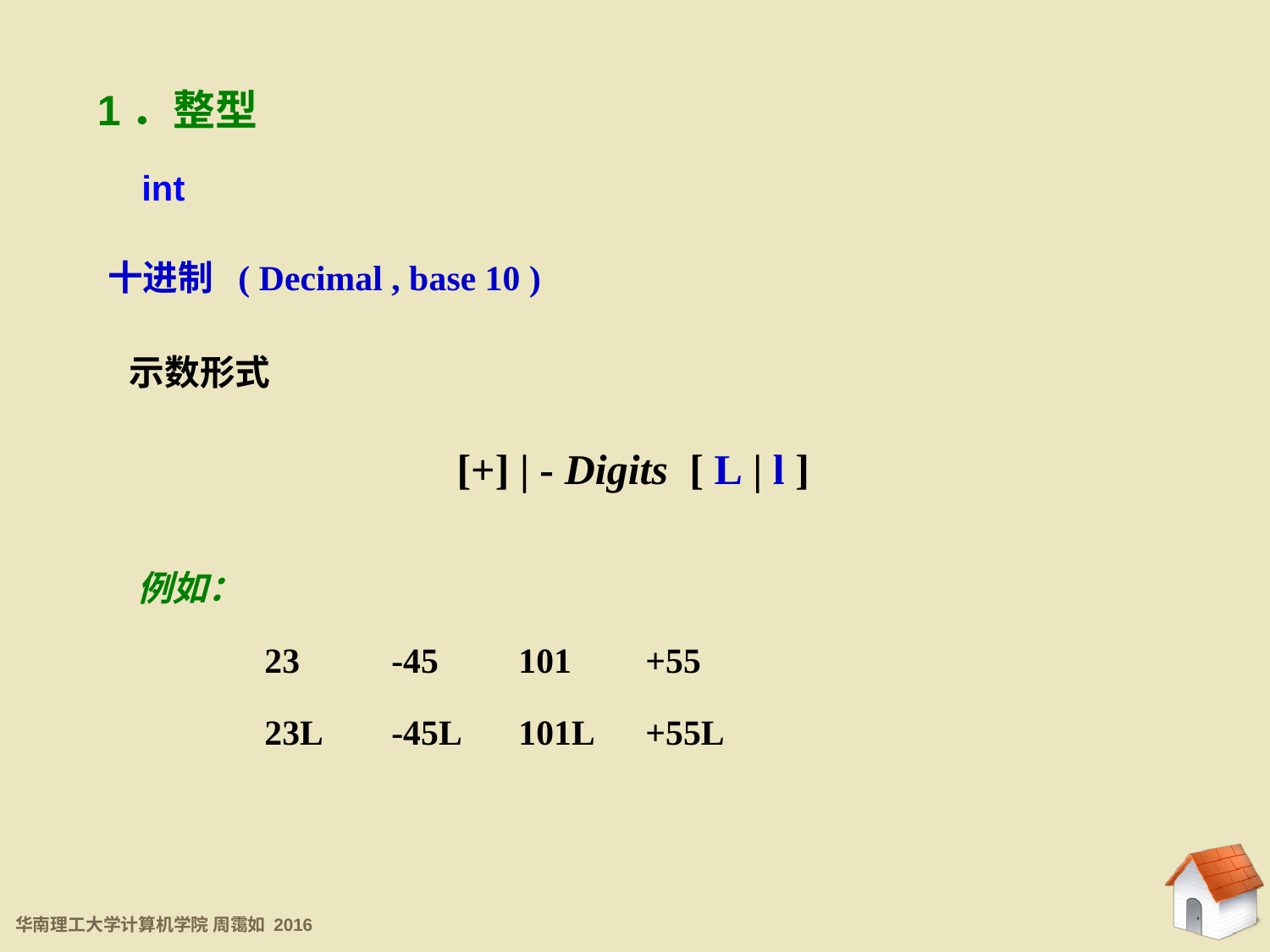

1．整型
int
十进制  ( Decimal , base 10 )
示数形式
[+] | - Digits  [ L | l ]
例如：
	23	-45	101	+55
	23L	-45L	101L	+55L